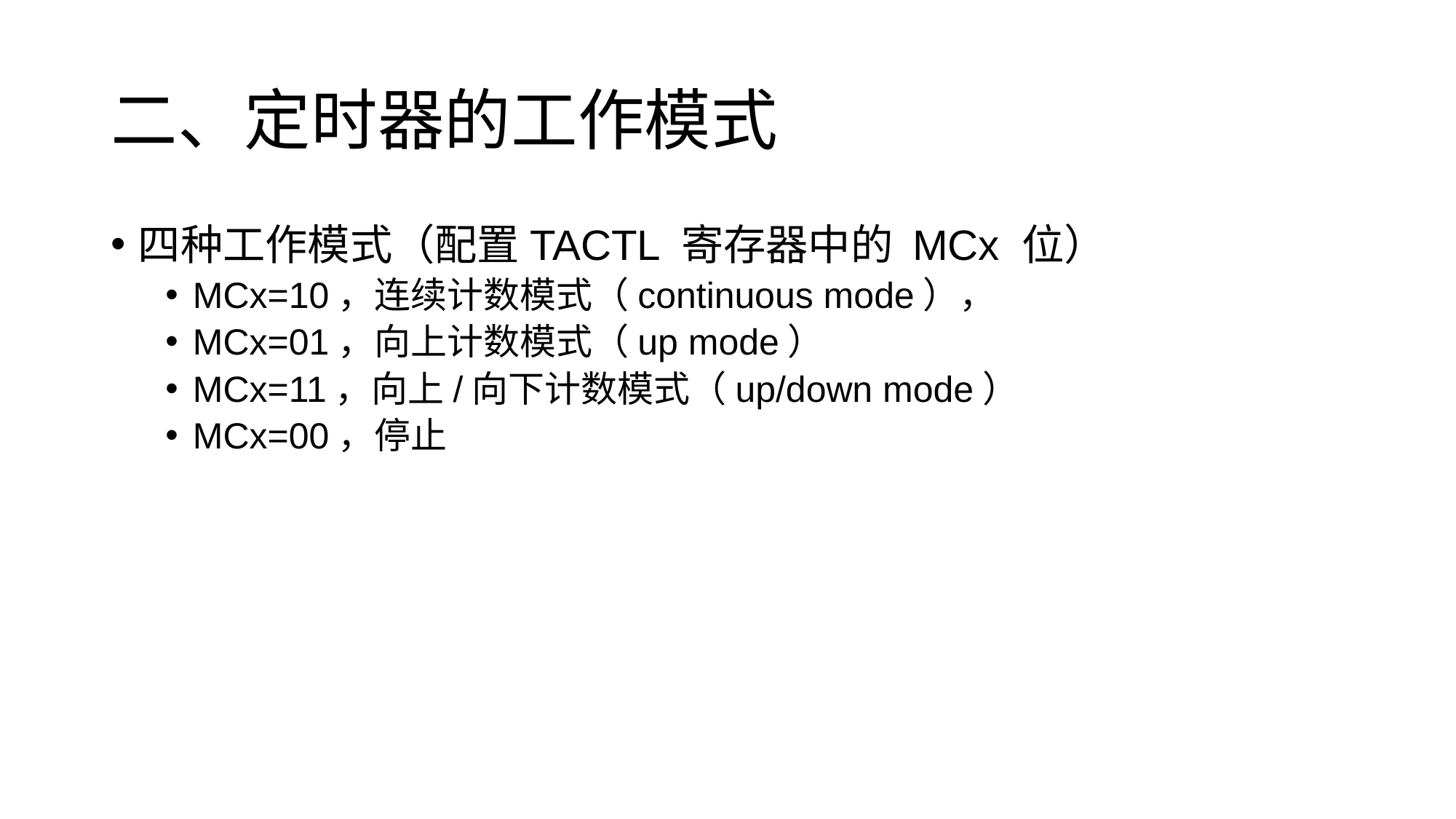

# 二、定时器的工作模式
四种工作模式（配置TACTL 寄存器中的 MCx 位）
MCx=10，连续计数模式（continuous mode），
MCx=01，向上计数模式（up mode）
MCx=11，向上/向下计数模式（up/down mode）
MCx=00，停止